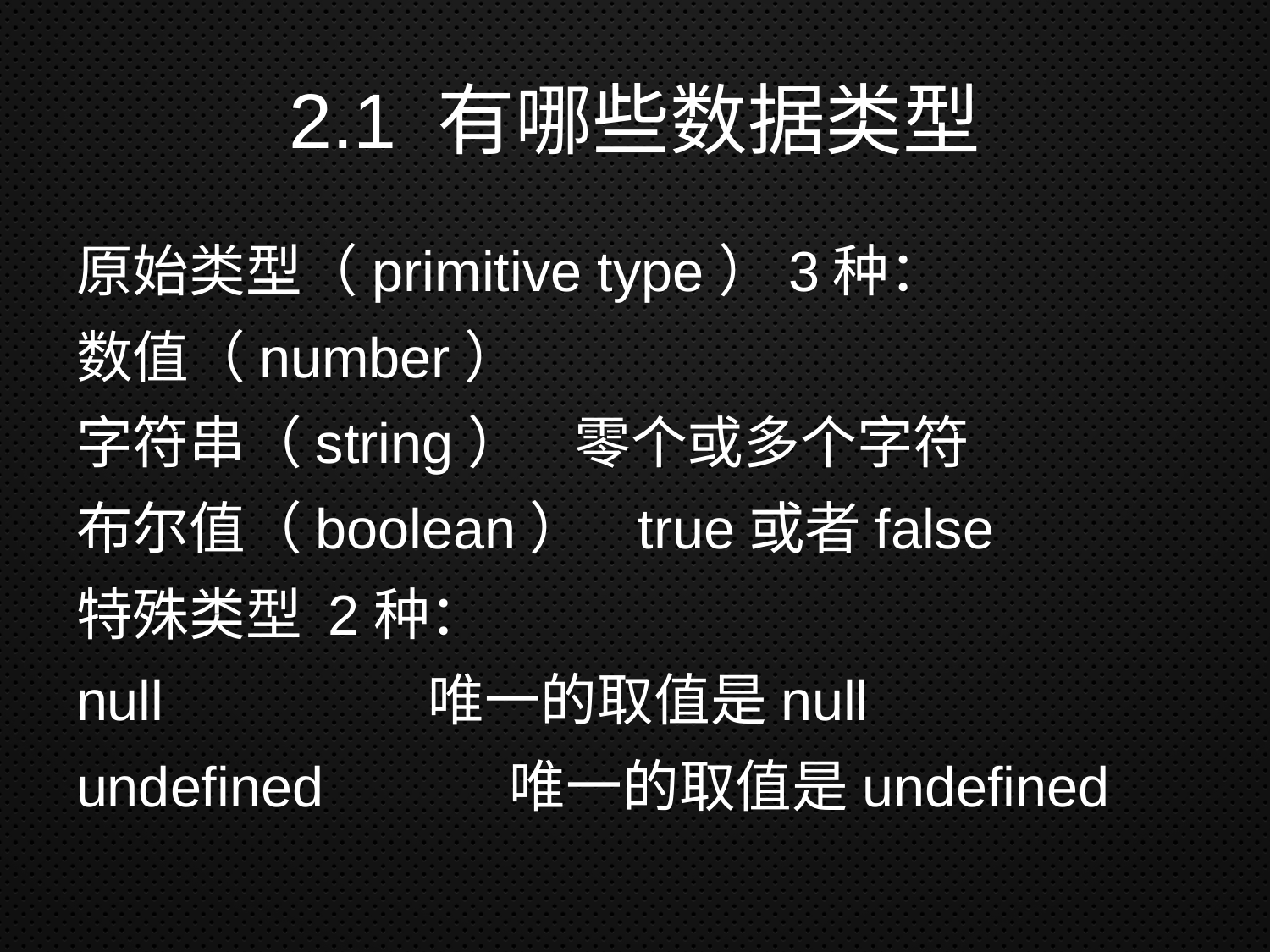

# 2.1 有哪些数据类型
原始类型（primitive type）3种：
数值（number）
字符串（string）    零个或多个字符
布尔值（boolean）   true或者false
特殊类型 2种：
null                唯一的取值是null
undefined           唯一的取值是undefined